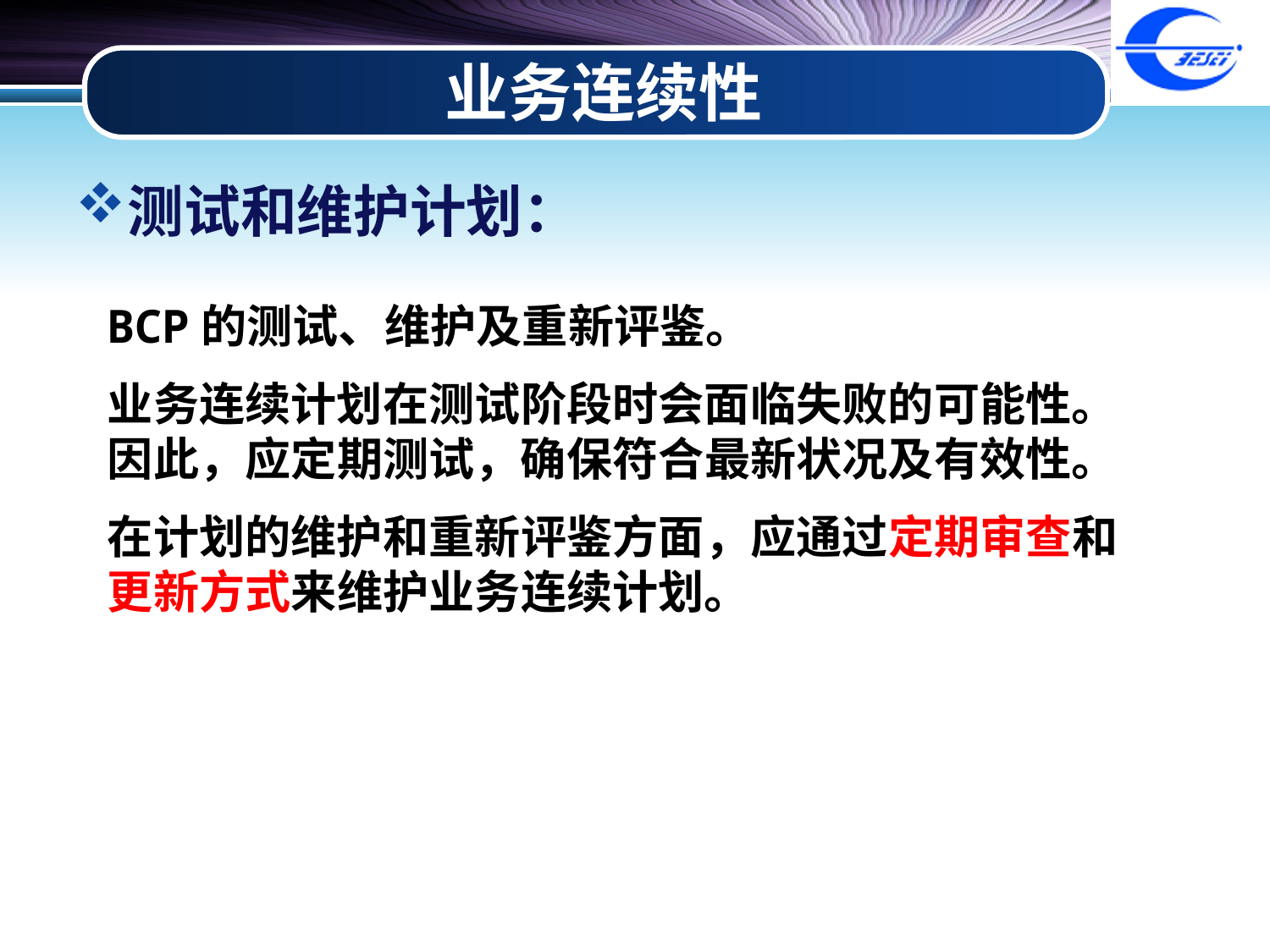

# 业务连续性
测试和维护计划：

BCP的测试、维护及重新评鉴。
业务连续计划在测试阶段时会面临失败的可能性。因此，应定期测试，确保符合最新状况及有效性。
在计划的维护和重新评鉴方面，应通过定期审查和更新方式来维护业务连续计划。